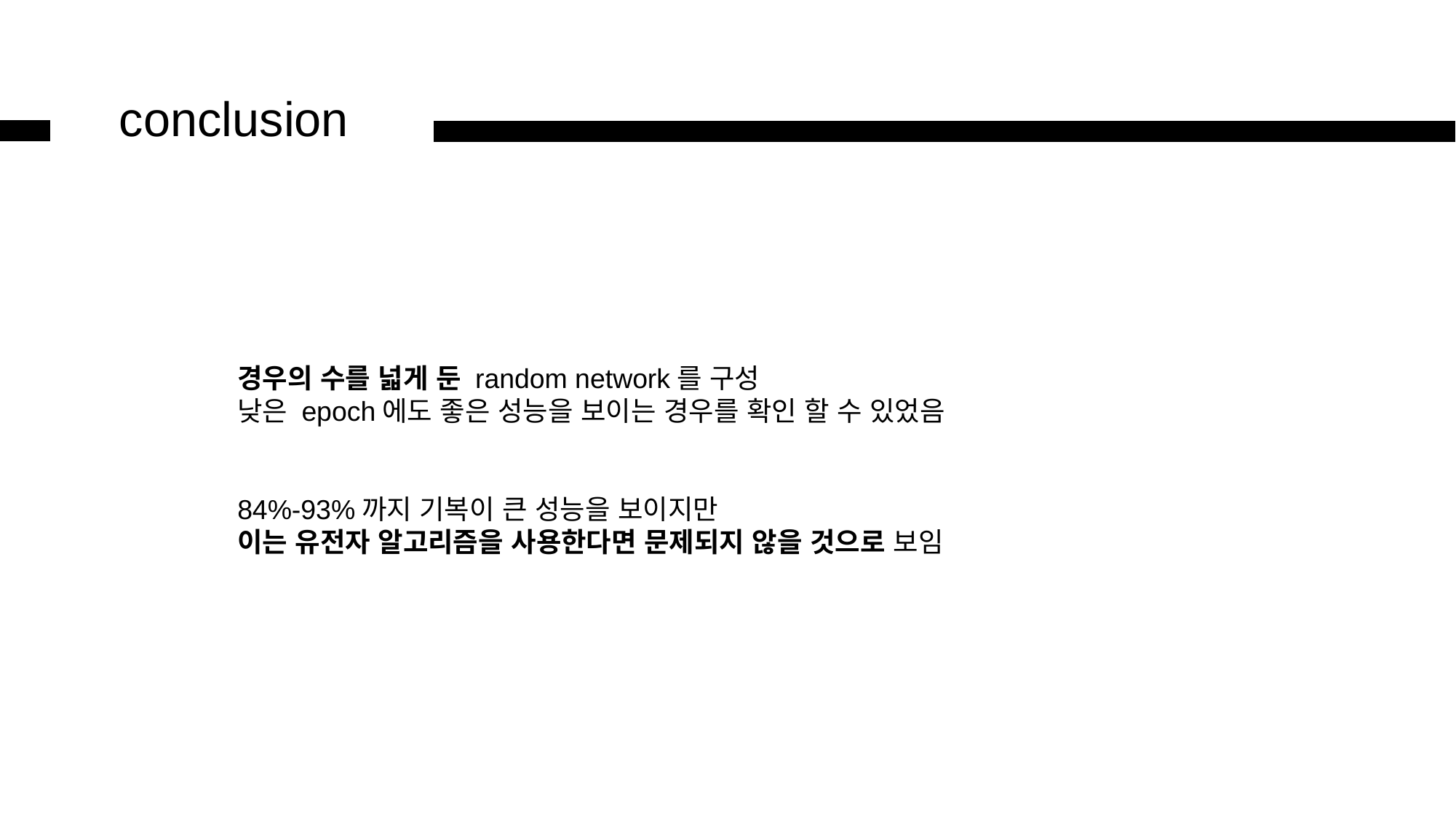

# conclusion

경우의 수를 넓게 둔 random network를 구성
낮은 epoch에도 좋은 성능을 보이는 경우를 확인 할 수 있었음

84%-93%까지 기복이 큰 성능을 보이지만
이는 유전자 알고리즘을 사용한다면 문제되지 않을 것으로 보임